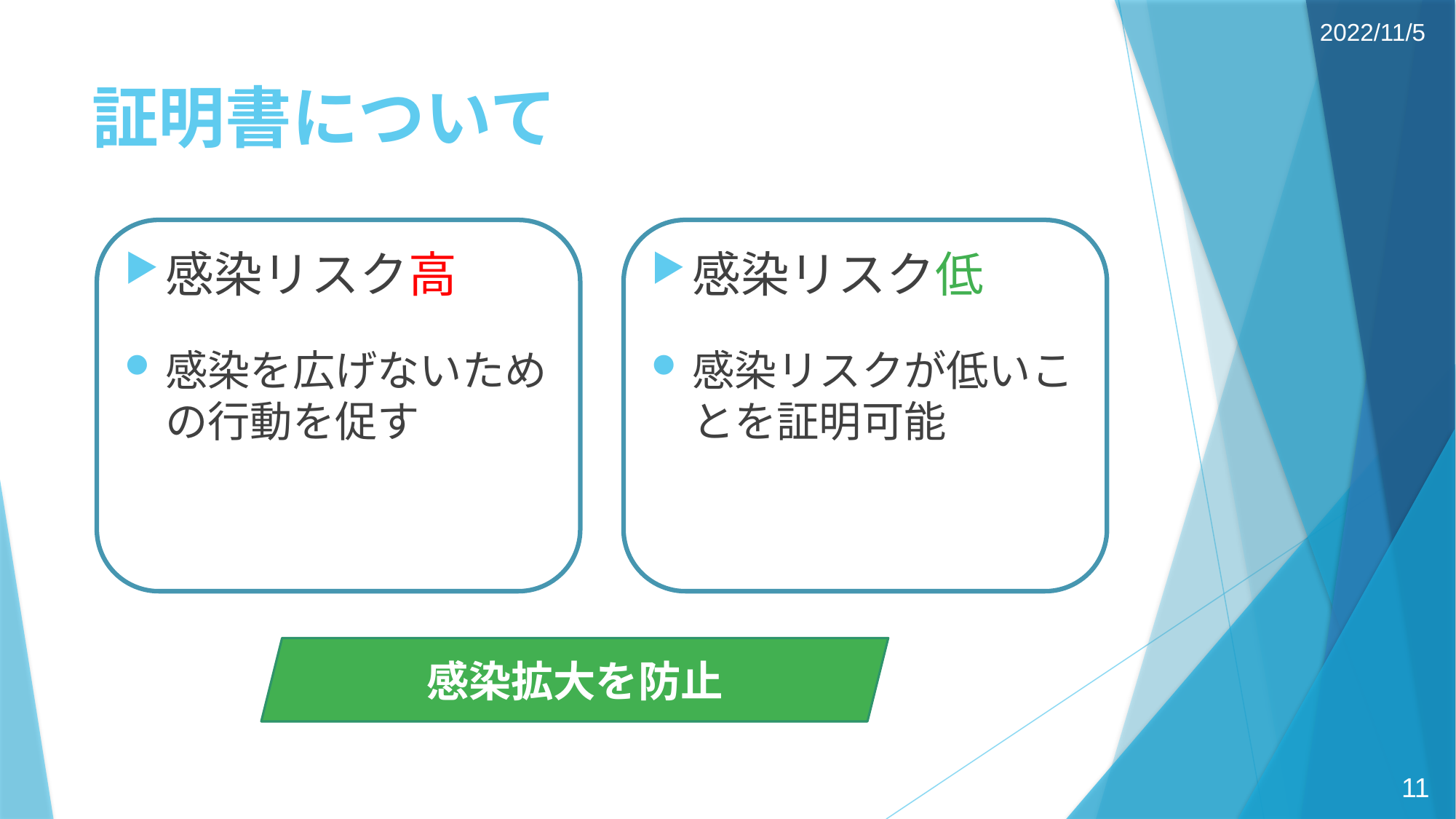

2022/11/5
# 証明書について

感染リスク低
感染リスク高

感染リスクが低いことを証明可能

感染を広げないための行動を促す
感染拡大を防止
11